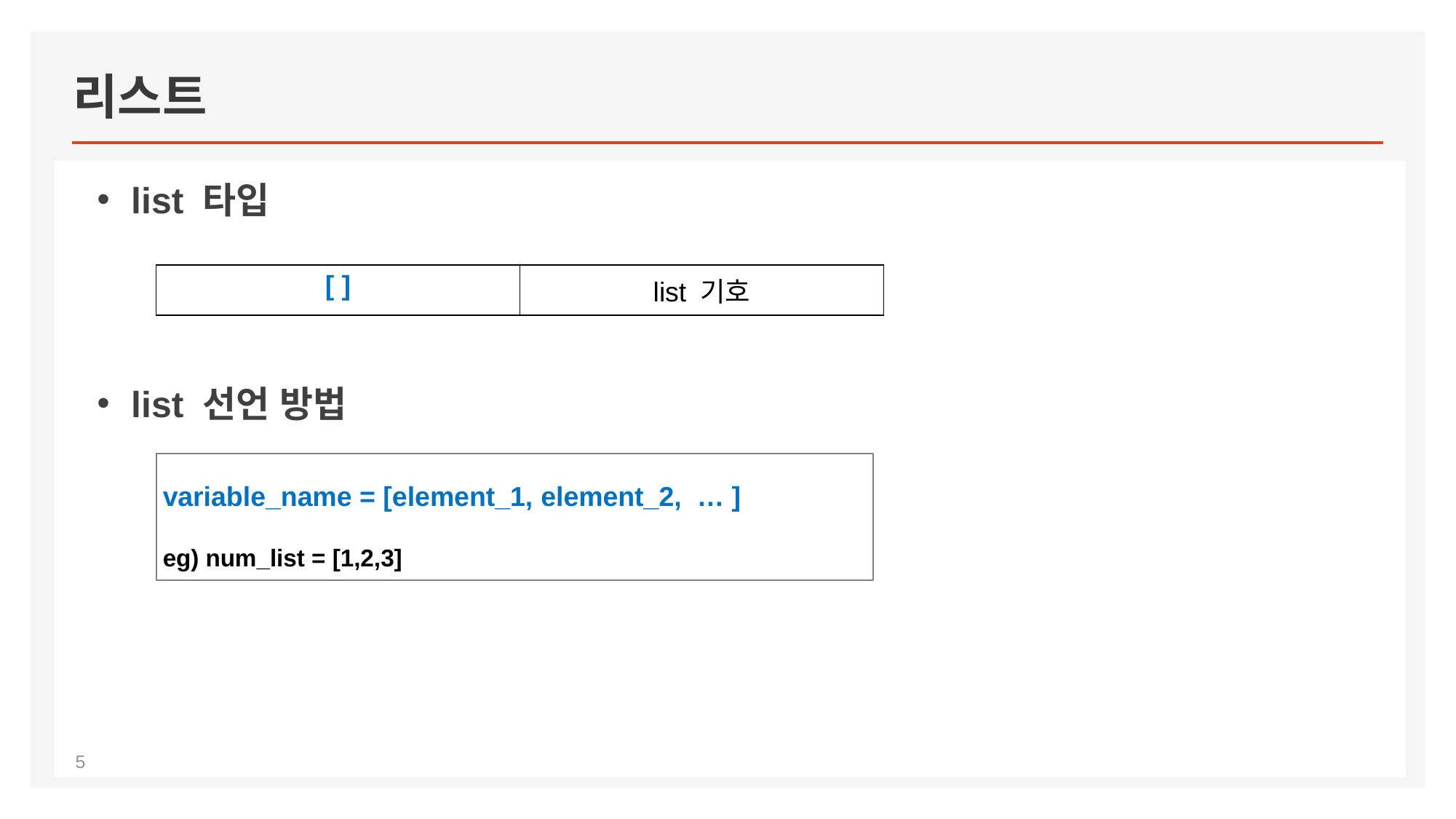

# 리스트
list 타입

list 선언 방법

| [ ] | list 기호 |
| --- | --- |
 variable_name = [element_1, element_2,  … ]

 eg) num_list = [1,2,3]
5